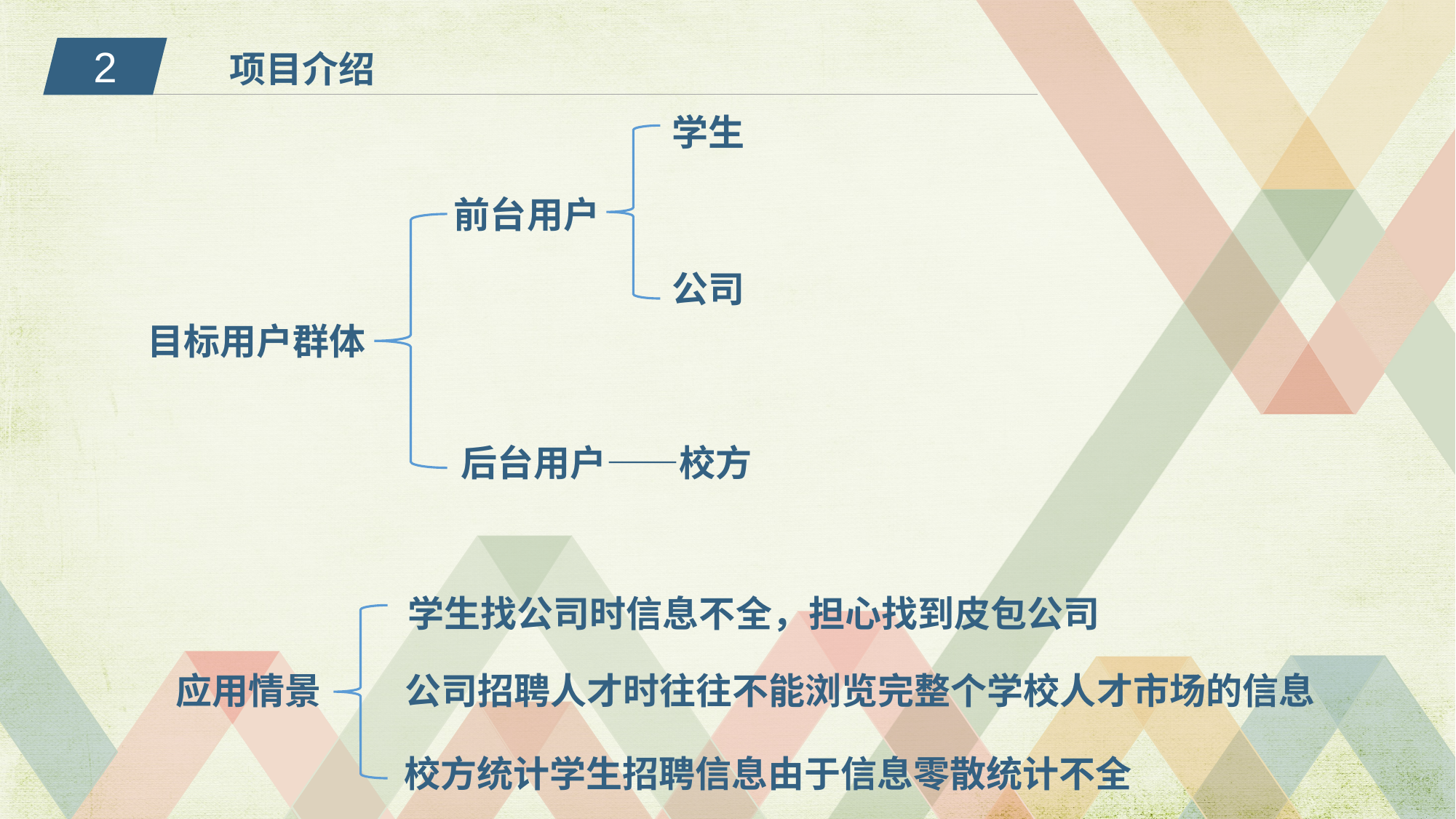

2

项目介绍
学生

前台用户

公司

目标用户群体

后台用户——校方

学生找公司时信息不全，担心找到皮包公司

公司招聘人才时往往不能浏览完整个学校人才市场的信息
应用情景

校方统计学生招聘信息由于信息零散统计不全